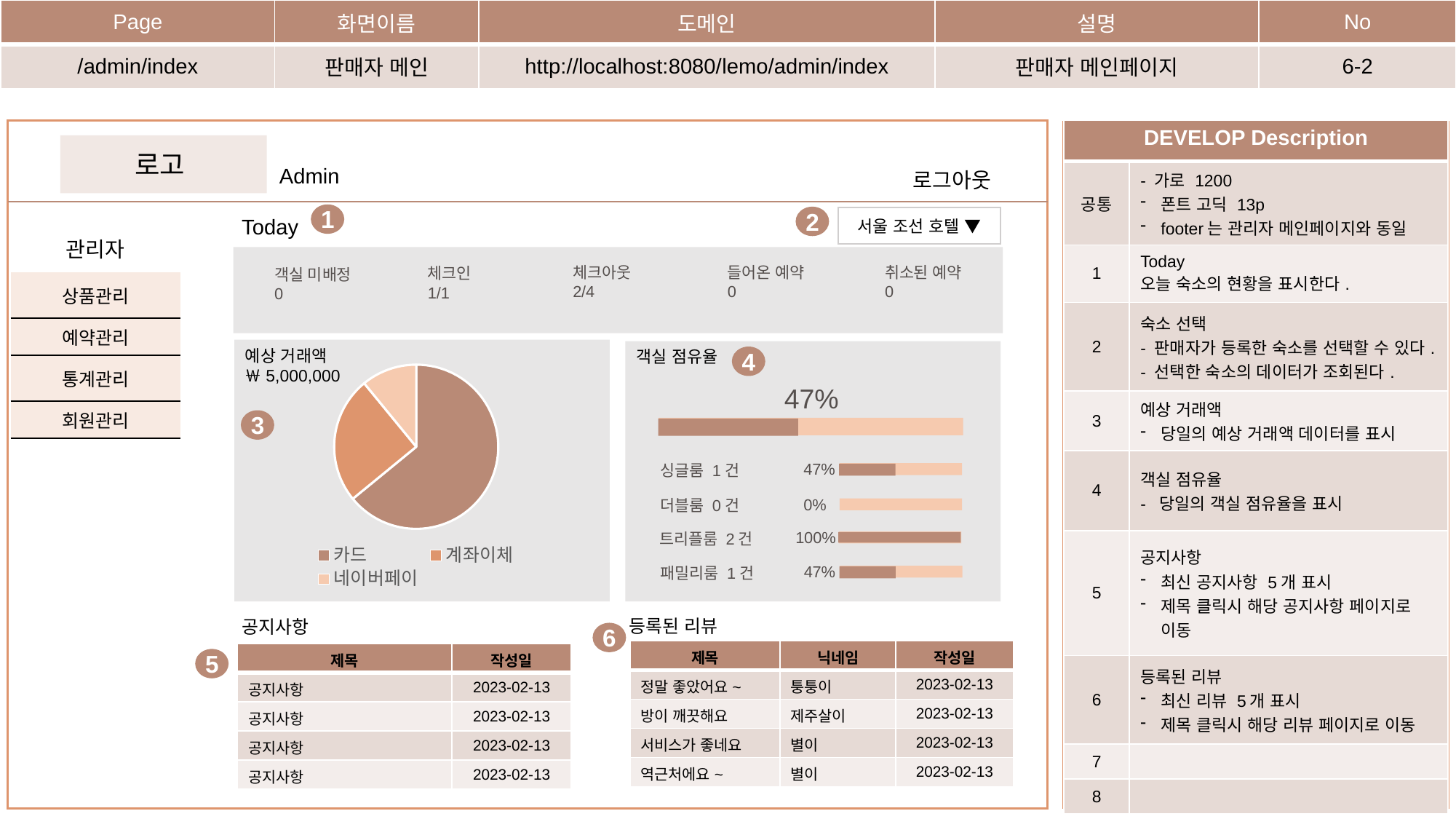

| Page | 화면이름 | 도메인 | 설명 | No |
| --- | --- | --- | --- | --- |
| /admin/index | 판매자 메인 | http://localhost:8080/lemo/admin/index | 판매자 메인페이지 | 6-2 |
| DEVELOP Description |  |
| --- | --- |
| 공통 | - 가로 1200 폰트 고딕 13p footer는 관리자 메인페이지와 동일 |
| 1 | Today 오늘 숙소의 현황을 표시한다. |
| 2 | 숙소 선택 - 판매자가 등록한 숙소를 선택할 수 있다. - 선택한 숙소의 데이터가 조회된다. |
| 3 | 예상 거래액 당일의 예상 거래액 데이터를 표시 |
| 4 | 객실 점유율 - 당일의 객실 점유율을 표시 |
| 5 | 공지사항 최신 공지사항 5개 표시 제목 클릭시 해당 공지사항 페이지로 이동 |
| 6 | 등록된 리뷰 최신 리뷰 5개 표시 제목 클릭시 해당 리뷰 페이지로 이동 |
| 7 |  |
| 8 |  |

로고
Admin
로그아웃
1
2

Today

서울 조선 호텔 ▼
관리자

체크아웃
2/4
들어온 예약
0
취소된 예약
0
체크인
1/1
객실 미배정
0
| 상품관리 |
| --- |
| 예약관리 |
| 통계관리 |
| 회원관리 |
예상 거래액
￦5,000,000

4
객실 점유율

### Chart

| Category | 판매 |
|---|---|
| 카드 | 8.2 |
| 계좌이체 | 3.2 |
| 네이버페이 | 1.4 |
47%
3

47%
싱글룸 1건

0%
더블룸 0건

100%
트리플룸 2건

47%
패밀리룸 1건

등록된 리뷰
공지사항
6

| 제목 | 닉네임 | 작성일 |
| --- | --- | --- |
| 정말 좋았어요~ | 퉁퉁이 | 2023-02-13 |
| 방이 깨끗해요 | 제주살이 | 2023-02-13 |
| 서비스가 좋네요 | 별이 | 2023-02-13 |
| 역근처에요~ | 별이 | 2023-02-13 |
5
| 제목 | 작성일 |
| --- | --- |
| 공지사항 | 2023-02-13 |
| 공지사항 | 2023-02-13 |
| 공지사항 | 2023-02-13 |
| 공지사항 | 2023-02-13 |